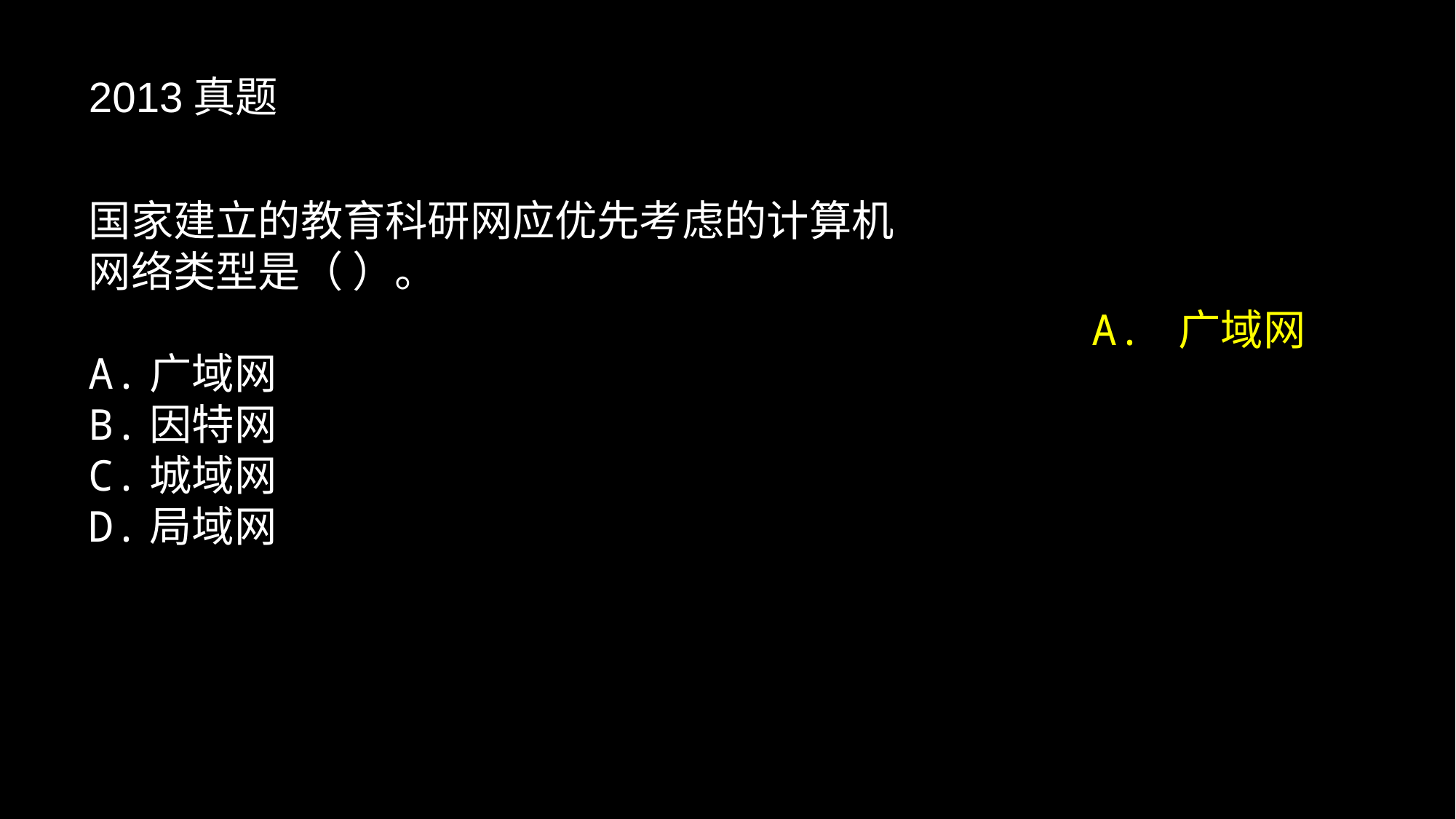

2013真题
#
国家建立的教育科研网应优先考虑的计算机网络类型是（ ）。

A.广域网
B.因特网
C.城域网
D.局域网
A. 广域网